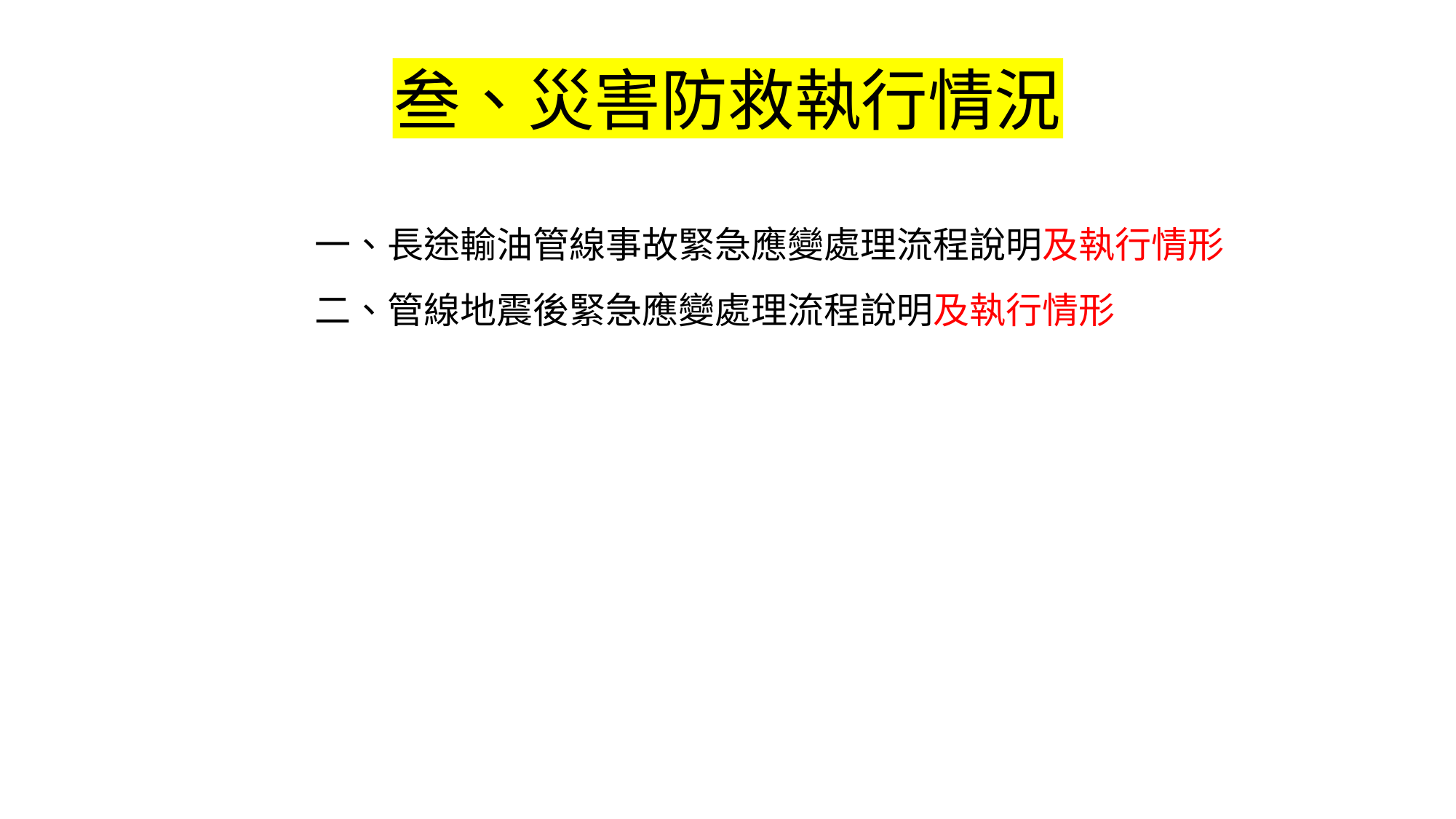

叁、災害防救執行情況
一、長途輸油管線事故緊急應變處理流程說明及執行情形
二、管線地震後緊急應變處理流程說明及執行情形
16